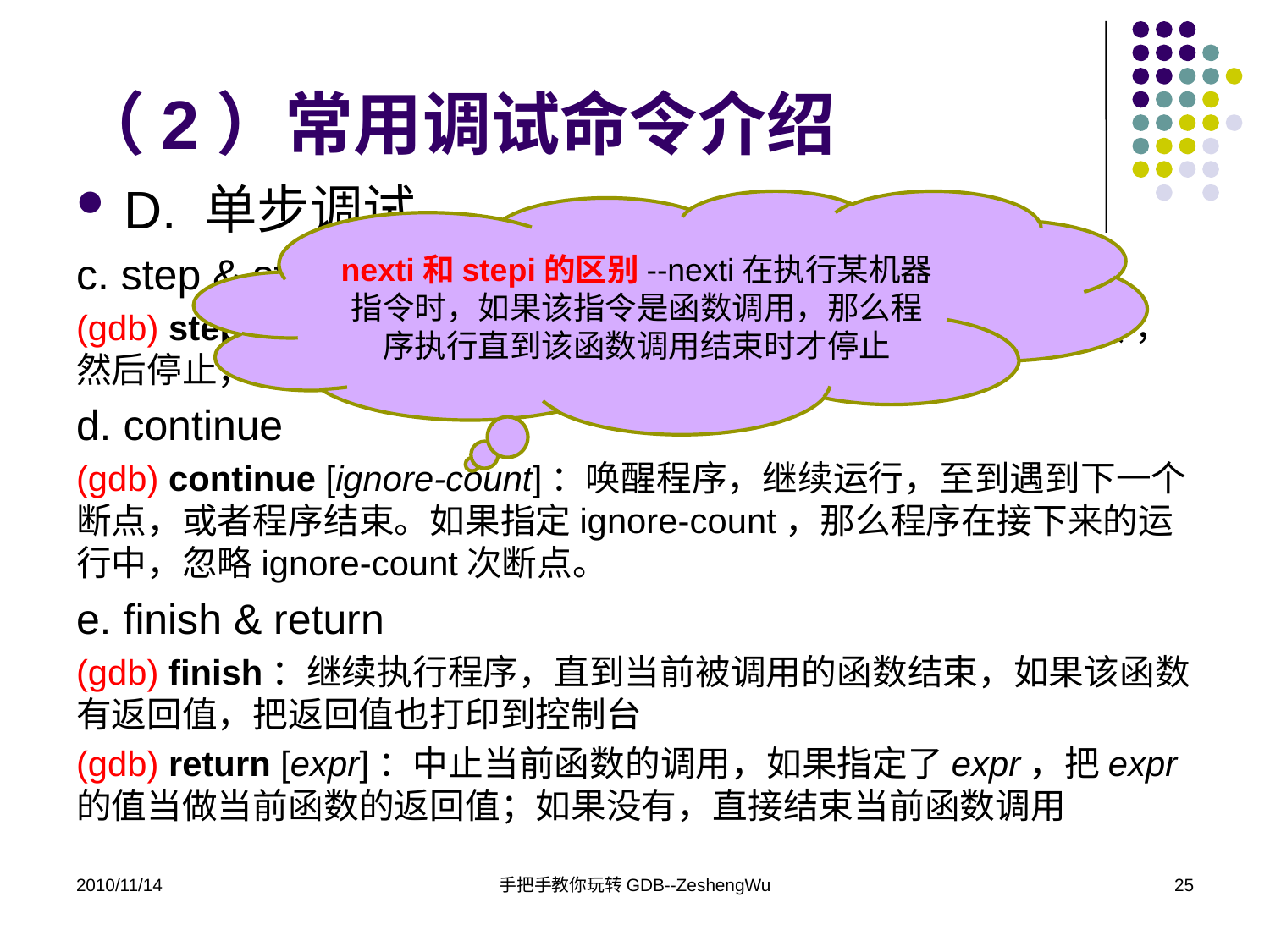

# （2）常用调试命令介绍
D. 单步调试
c. step & stepi
(gdb) stepi [count]：如果没有指定count, 继续执行下一条机器指令，然后停止；如果指定了count，则重复上面的过程count次
d. continue
(gdb) continue [ignore-count]：唤醒程序，继续运行，至到遇到下一个断点，或者程序结束。如果指定ignore-count，那么程序在接下来的运行中，忽略ignore-count次断点。
e. finish & return
(gdb) finish：继续执行程序，直到当前被调用的函数结束，如果该函数有返回值，把返回值也打印到控制台
(gdb) return [expr]：中止当前函数的调用，如果指定了expr，把expr的值当做当前函数的返回值；如果没有，直接结束当前函数调用
nexti和stepi的区别--nexti在执行某机器指令时，如果该指令是函数调用，那么程序执行直到该函数调用结束时才停止
2010/11/14
手把手教你玩转GDB--ZeshengWu
25